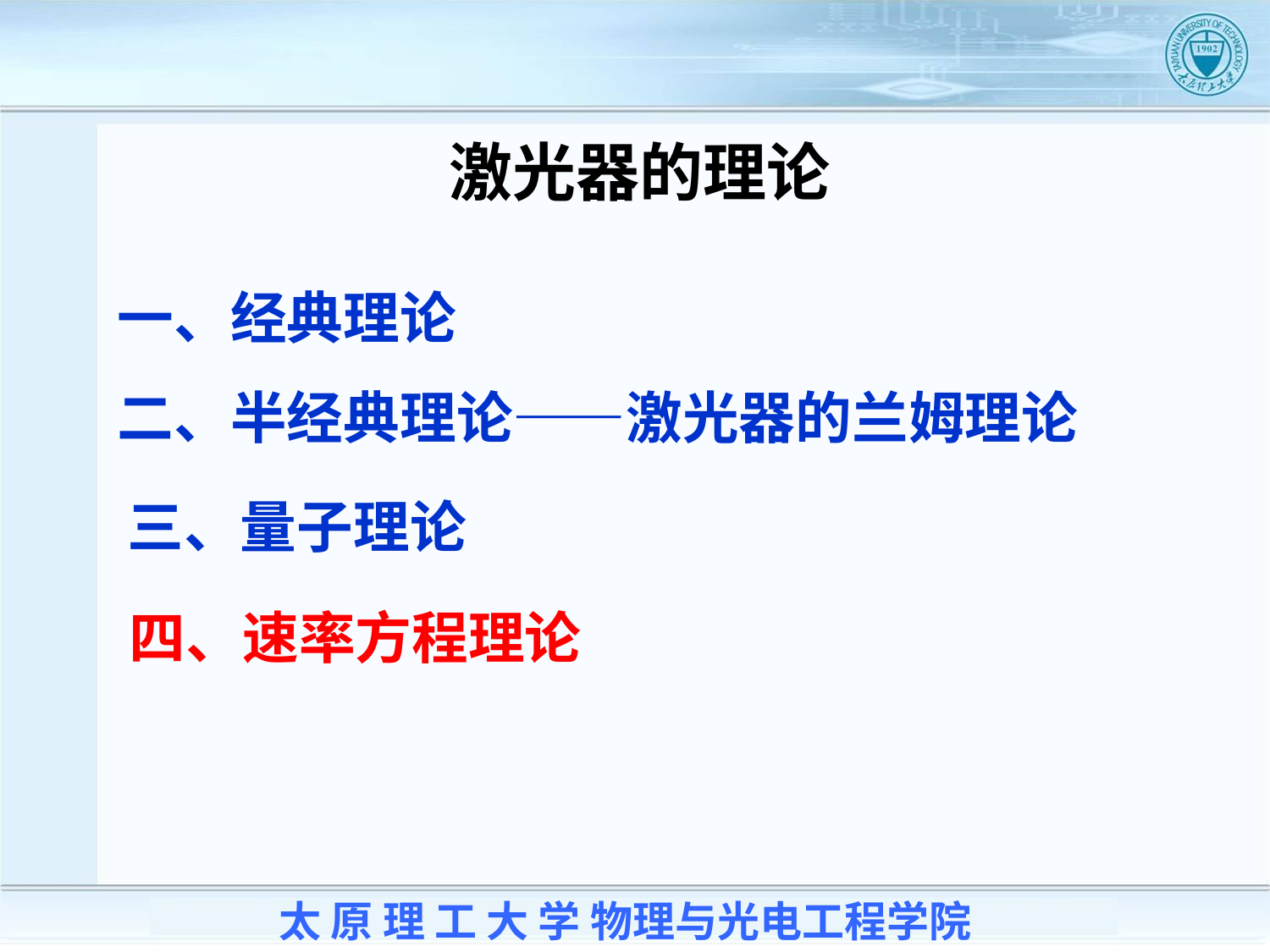

激光器的理论
一、经典理论
二、半经典理论——激光器的兰姆理论
三、量子理论
四、速率方程理论